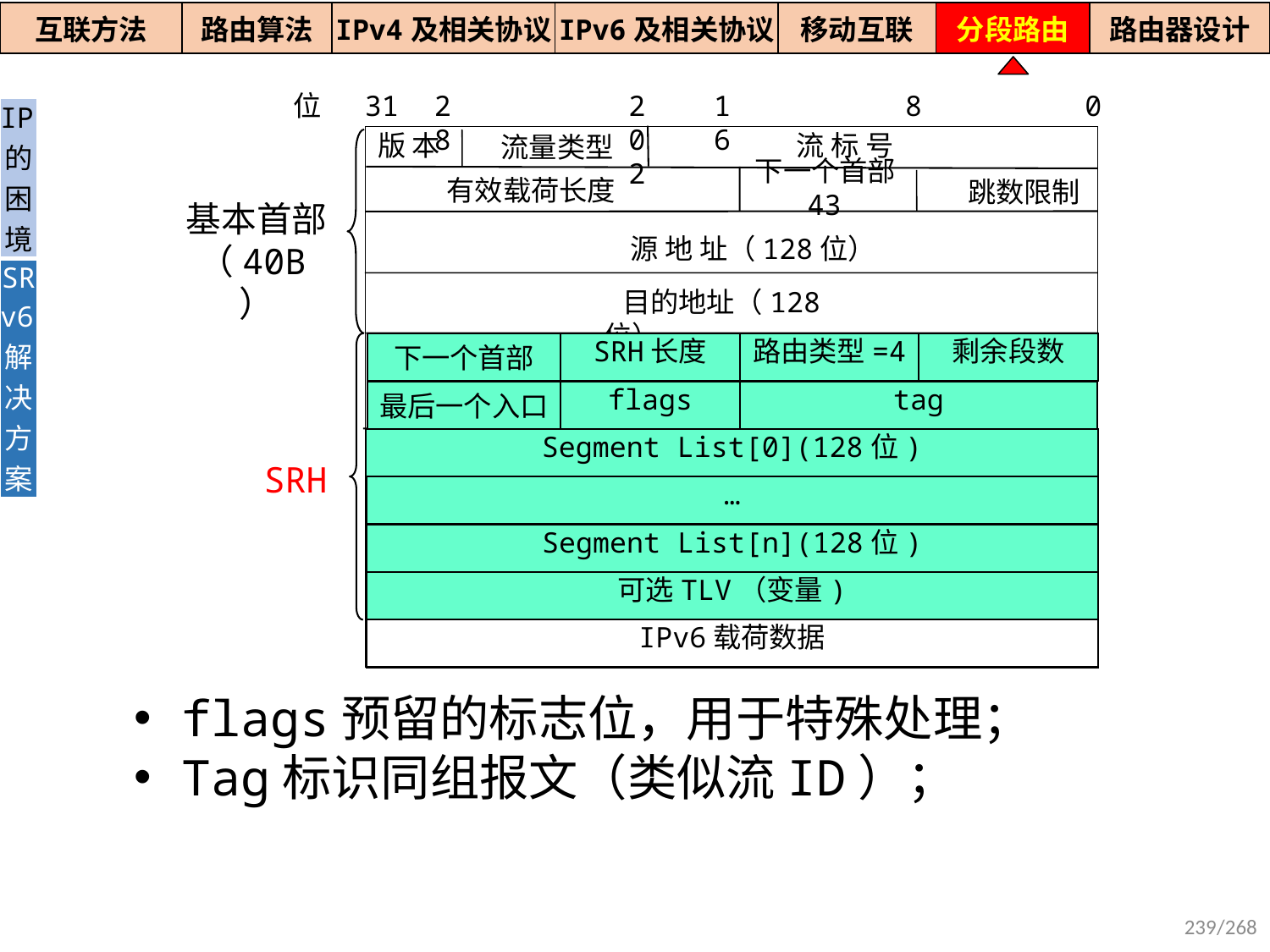

| 互联方法 | 路由算法 | IPv4及相关协议 | IPv6及相关协议 | 移动互联 | 分段路由 | 路由器设计 |
| --- | --- | --- | --- | --- | --- | --- |

位
31
28
202
16
8
0

版 本
流 标 号

流量类型

下一个首部43

有效载荷长度

跳数限制
基本首部
（40B）

源 地 址（128位）

目的地址（128位）

下一个首部
SRH长度
路由类型=4
剩余段数

最后一个入口
flags
tag

Segment List[0](128位)
SRH
…
Segment List[n](128位)
可选TLV（变量)
IPv6载荷数据
| IP的困境 |
| --- |
| SRv6解决方案 |
 flags预留的标志位，用于特殊处理；
 Tag标识同组报文（类似流ID）；
239/268